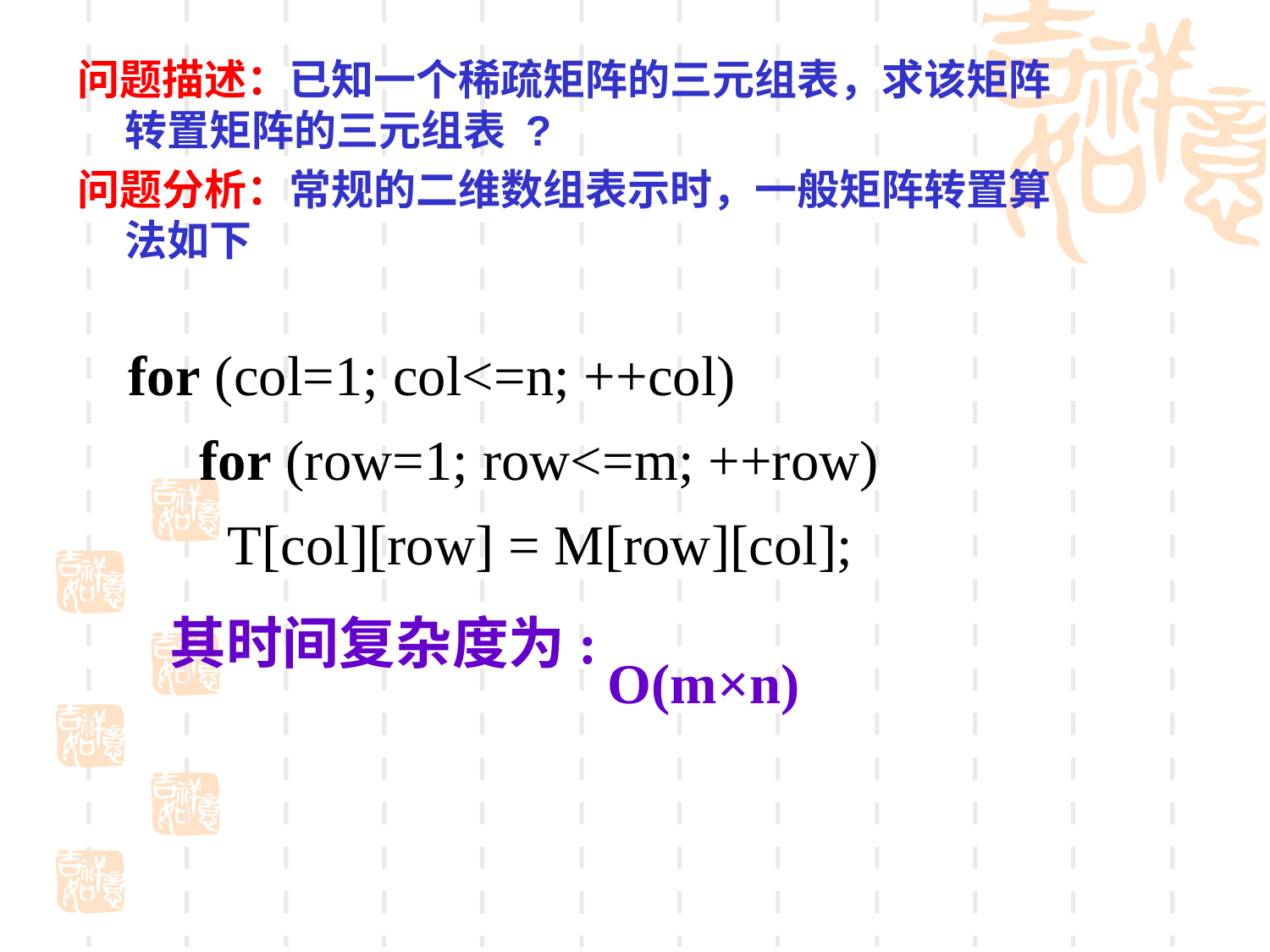

问题描述：已知一个稀疏矩阵的三元组表，求该矩阵转置矩阵的三元组表 ?
问题分析：常规的二维数组表示时，一般矩阵转置算法如下
   for (col=1; col<=n; ++col)
        for (row=1; row<=m; ++row)
          T[col][row] = M[row][col];
   其时间复杂度为:
O(m×n)